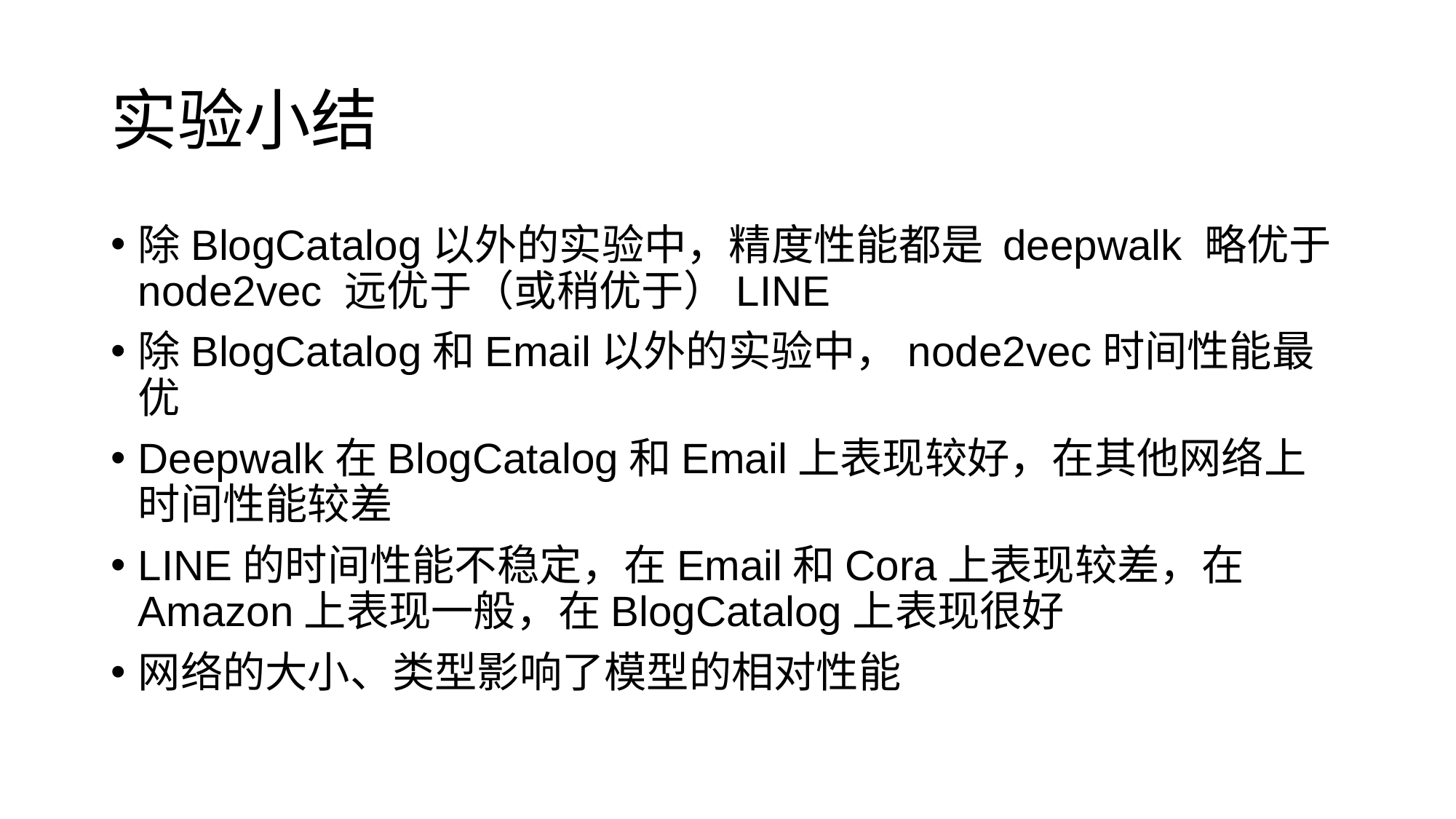

# 实验小结
除BlogCatalog以外的实验中，精度性能都是 deepwalk 略优于 node2vec 远优于（或稍优于）LINE
除BlogCatalog和Email以外的实验中，node2vec时间性能最优
Deepwalk在BlogCatalog和Email上表现较好，在其他网络上时间性能较差
LINE的时间性能不稳定，在Email和Cora上表现较差，在Amazon上表现一般，在BlogCatalog上表现很好
网络的大小、类型影响了模型的相对性能